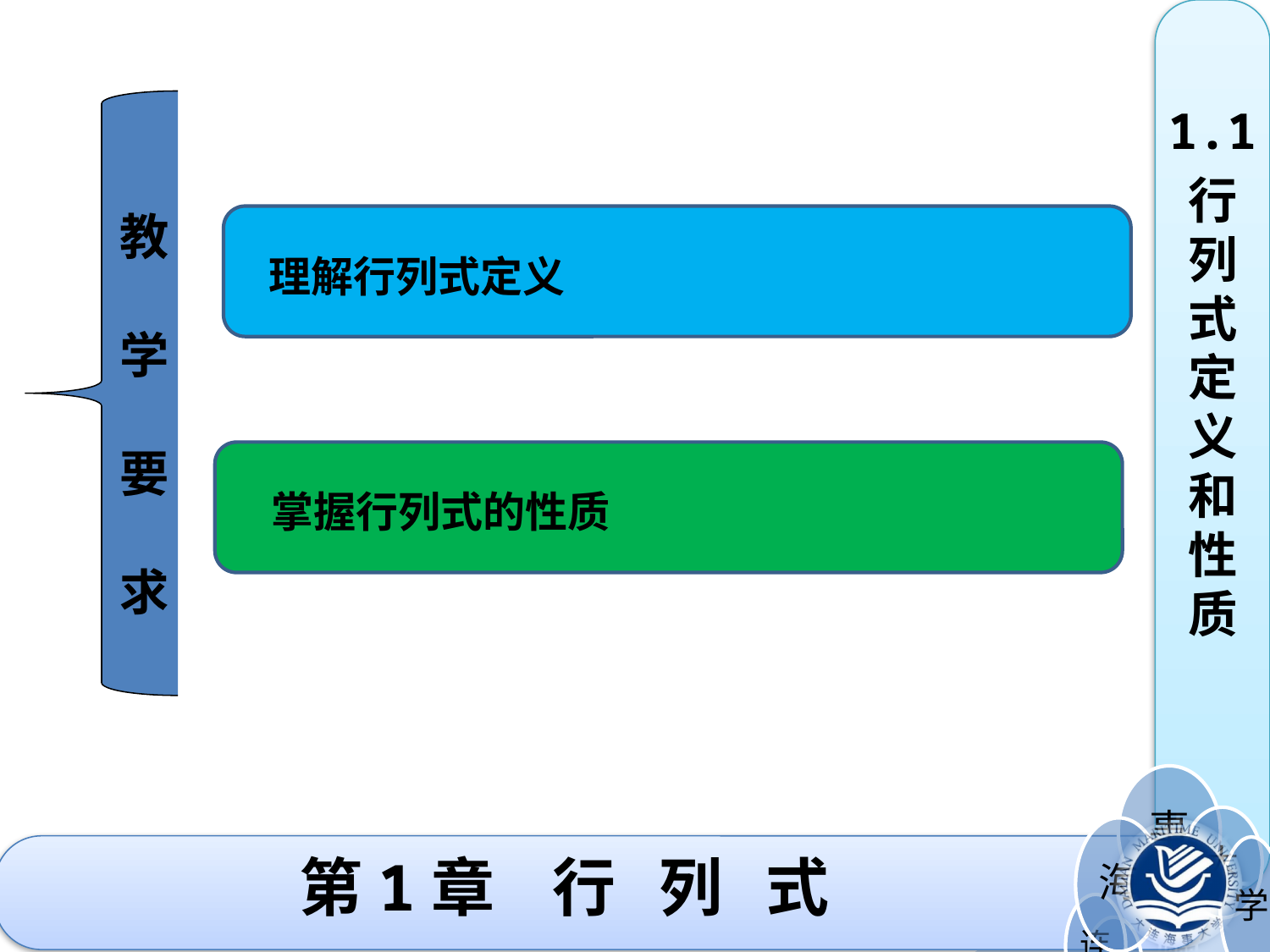

1.1
行列式定义和性质

教

学

要

求

理解行列式定义

掌握行列式的性质
# 第1章    行   列   式